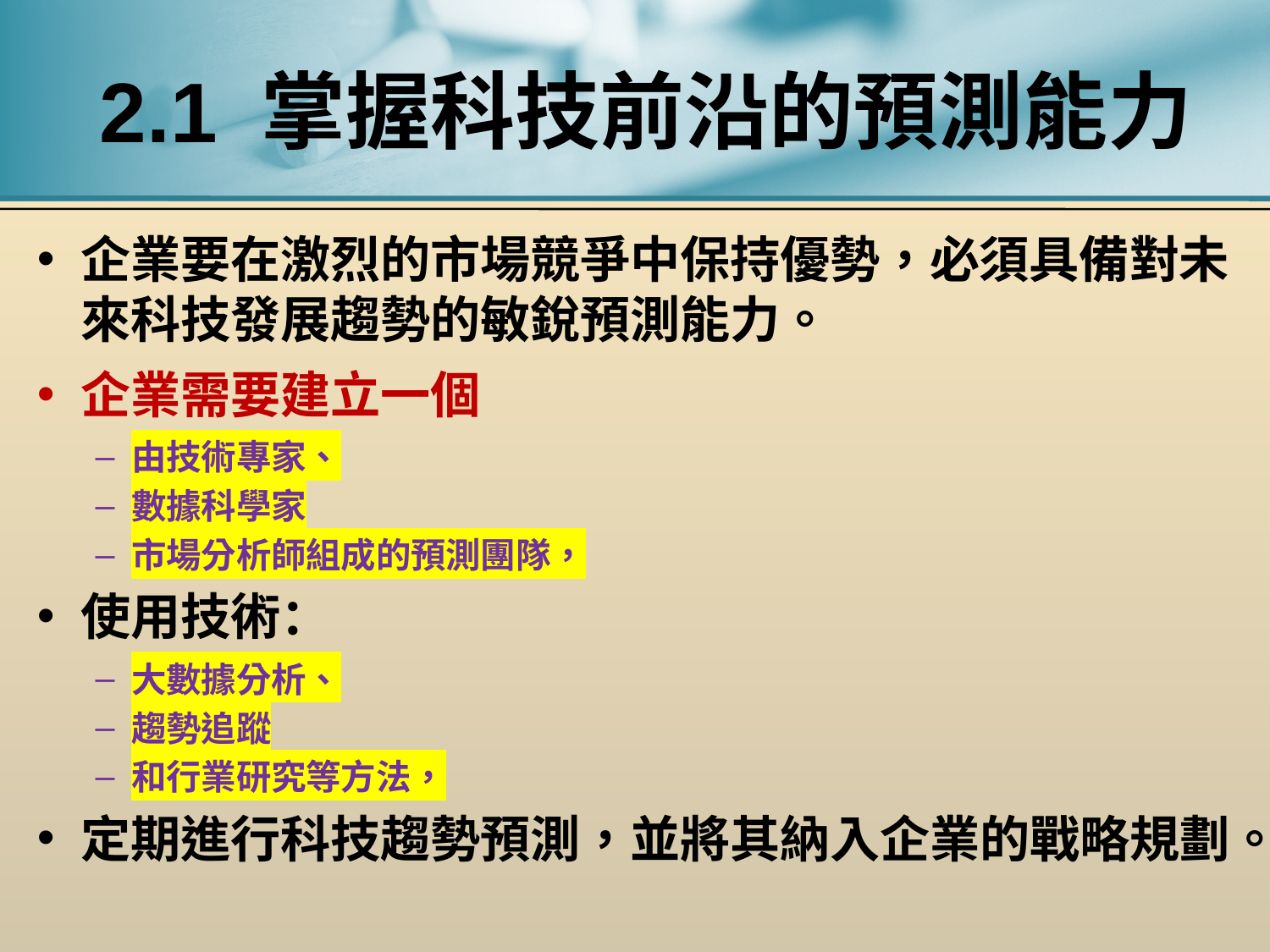

# 2.1 掌握科技前沿的預測能力
企業要在激烈的市場競爭中保持優勢，必須具備對未來科技發展趨勢的敏銳預測能力。
企業需要建立一個
由技術專家、
數據科學家
市場分析師組成的預測團隊，
使用技術：
大數據分析、
趨勢追蹤
和行業研究等方法，
定期進行科技趨勢預測，並將其納入企業的戰略規劃。